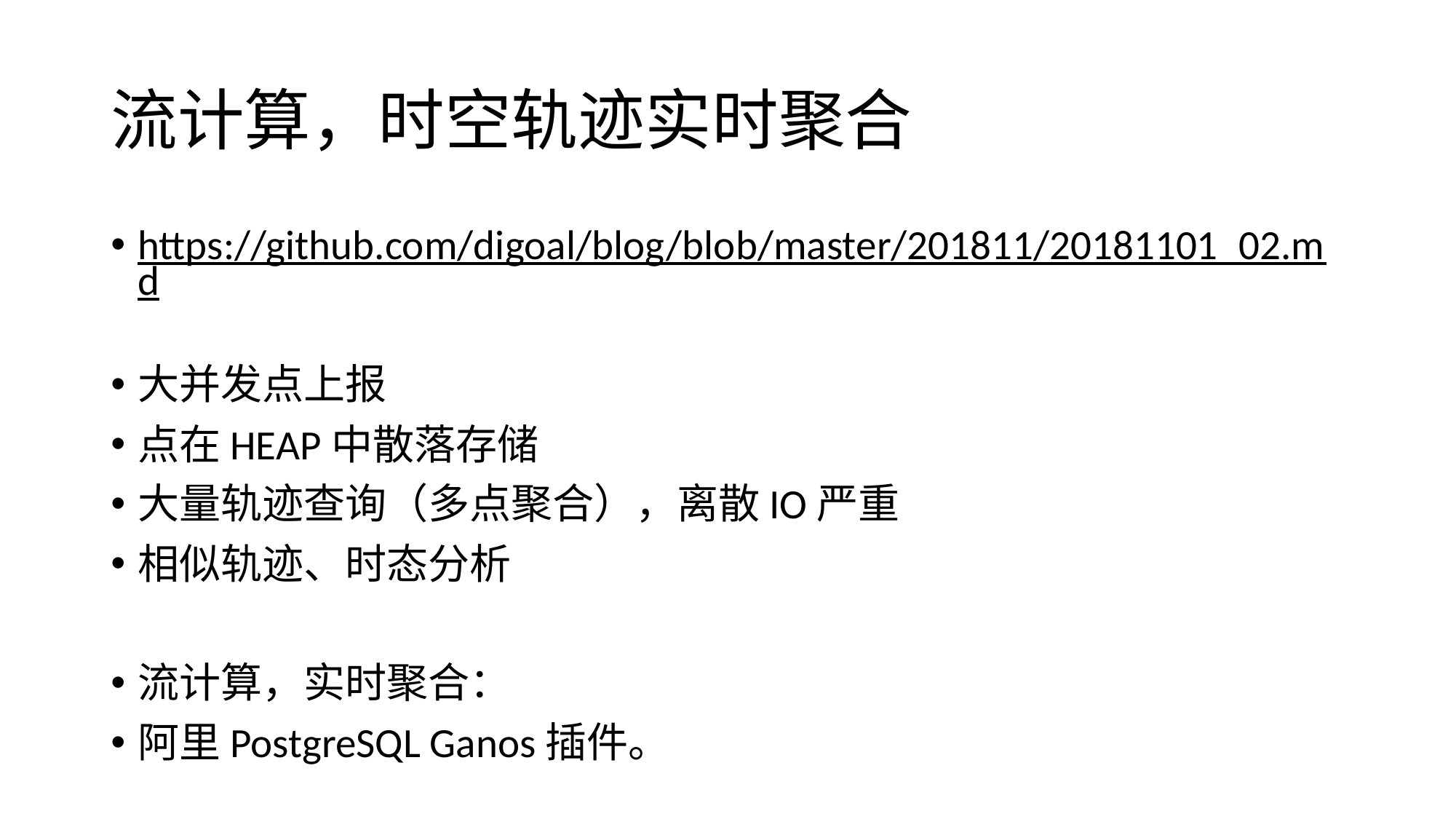

# 流计算，时空轨迹实时聚合
https://github.com/digoal/blog/blob/master/201811/20181101_02.md
大并发点上报
点在HEAP中散落存储
大量轨迹查询（多点聚合），离散IO严重
相似轨迹、时态分析

流计算，实时聚合：
阿里PostgreSQL Ganos插件。